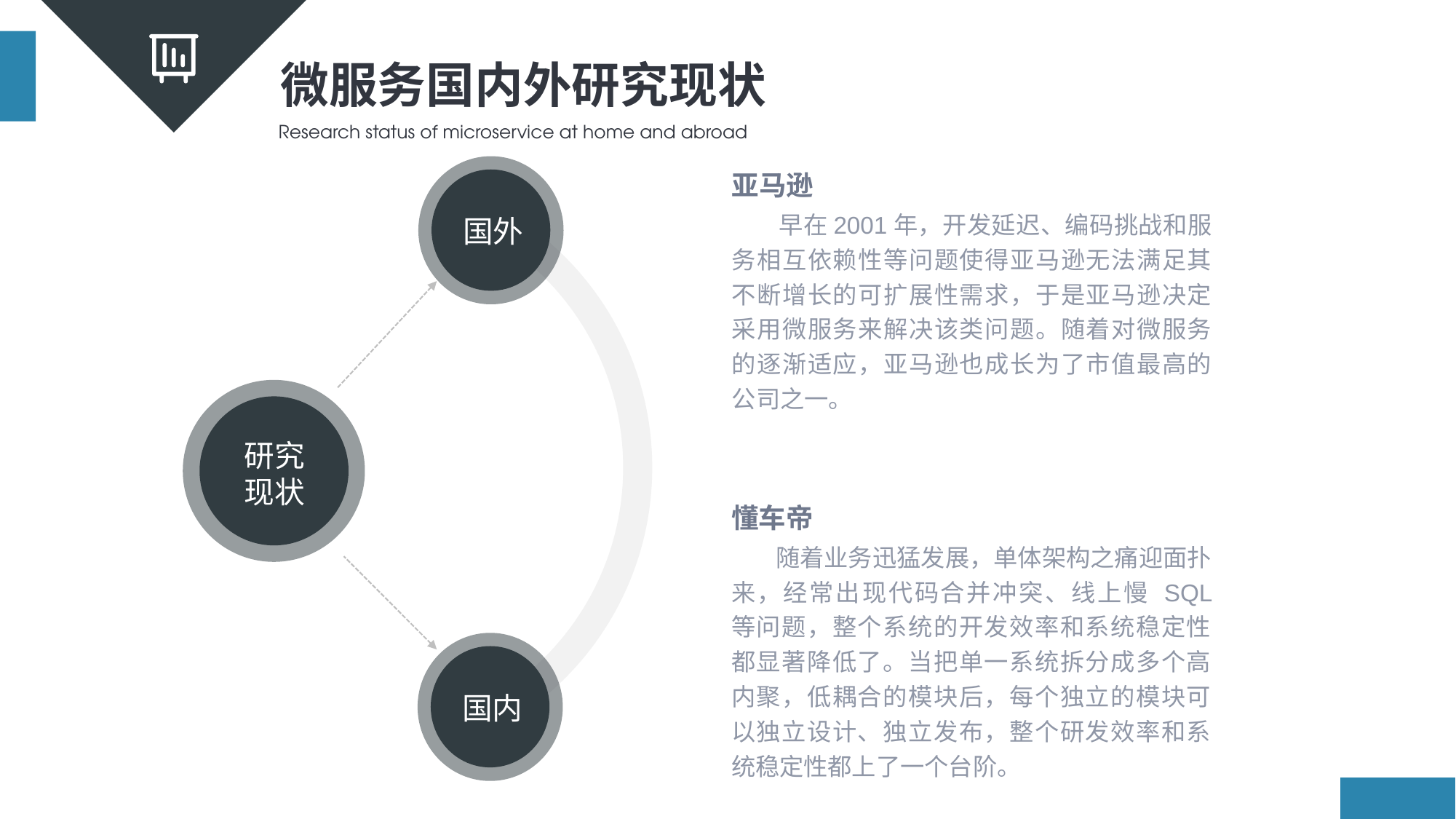

微服务国内外研究现状
Research status of microservice at home and abroad

亚马逊
       早在2001年，开发延迟、编码挑战和服务相互依赖性等问题使得亚马逊无法满足其不断增长的可扩展性需求，于是亚马逊决定采用微服务来解决该类问题。随着对微服务的逐渐适应，亚马逊也成长为了市值最高的公司之一。

国外
国外

研究
现状
懂车帝
       随着业务迅猛发展，单体架构之痛迎面扑来，经常出现代码合并冲突、线上慢 SQL 等问题，整个系统的开发效率和系统稳定性都显著降低了。当把单一系统拆分成多个高内聚，低耦合的模块后，每个独立的模块可以独立设计、独立发布，整个研发效率和系统稳定性都上了一个台阶。

国外
国内